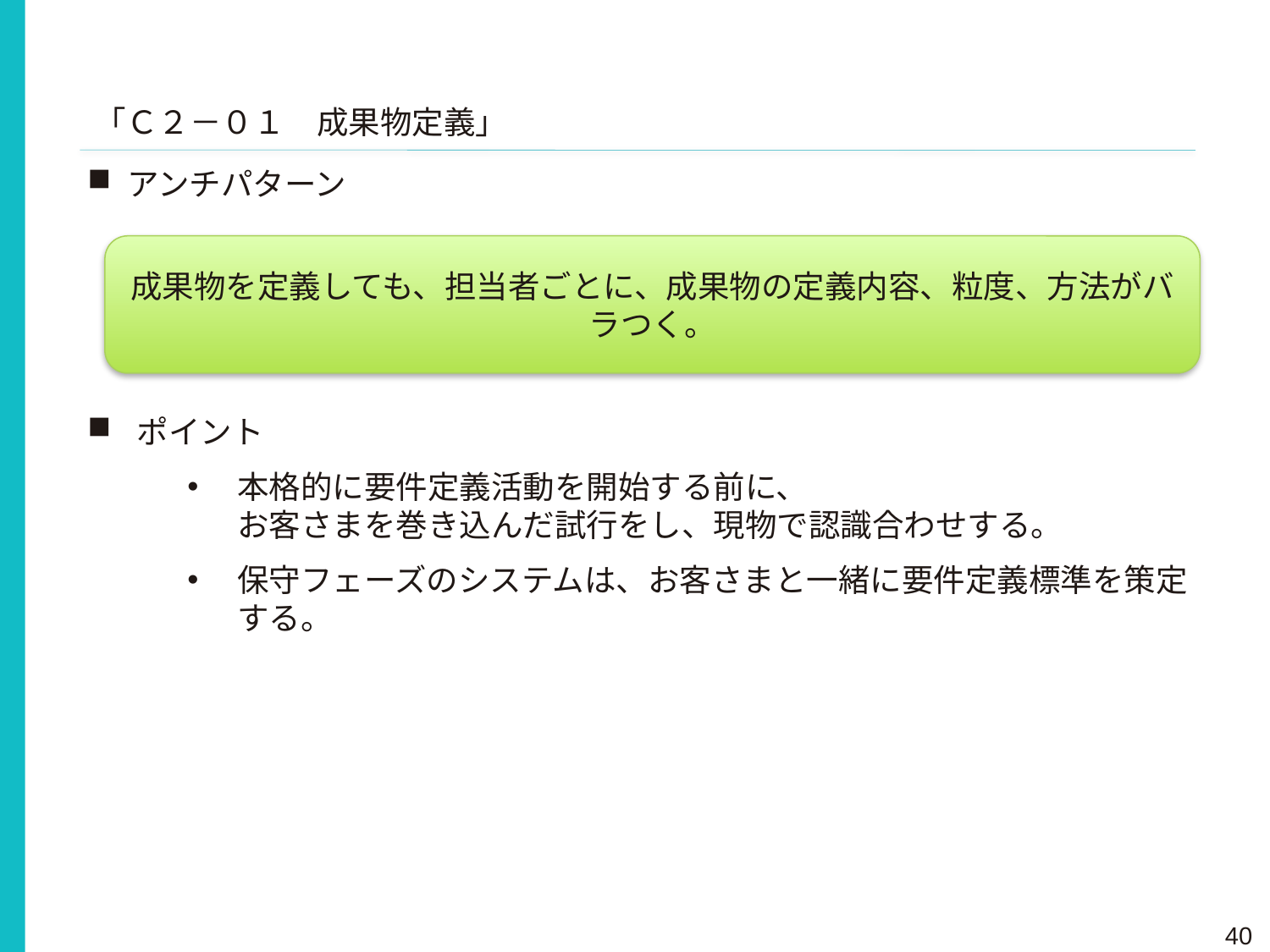

「Ｃ２－０１　成果物定義」
アンチパターン
成果物を定義しても、担当者ごとに、成果物の定義内容、粒度、方法がバラつく。
ポイント

本格的に要件定義活動を開始する前に、
お客さまを巻き込んだ試行をし、現物で認識合わせする。

保守フェーズのシステムは、お客さまと一緒に要件定義標準を策定する。

40